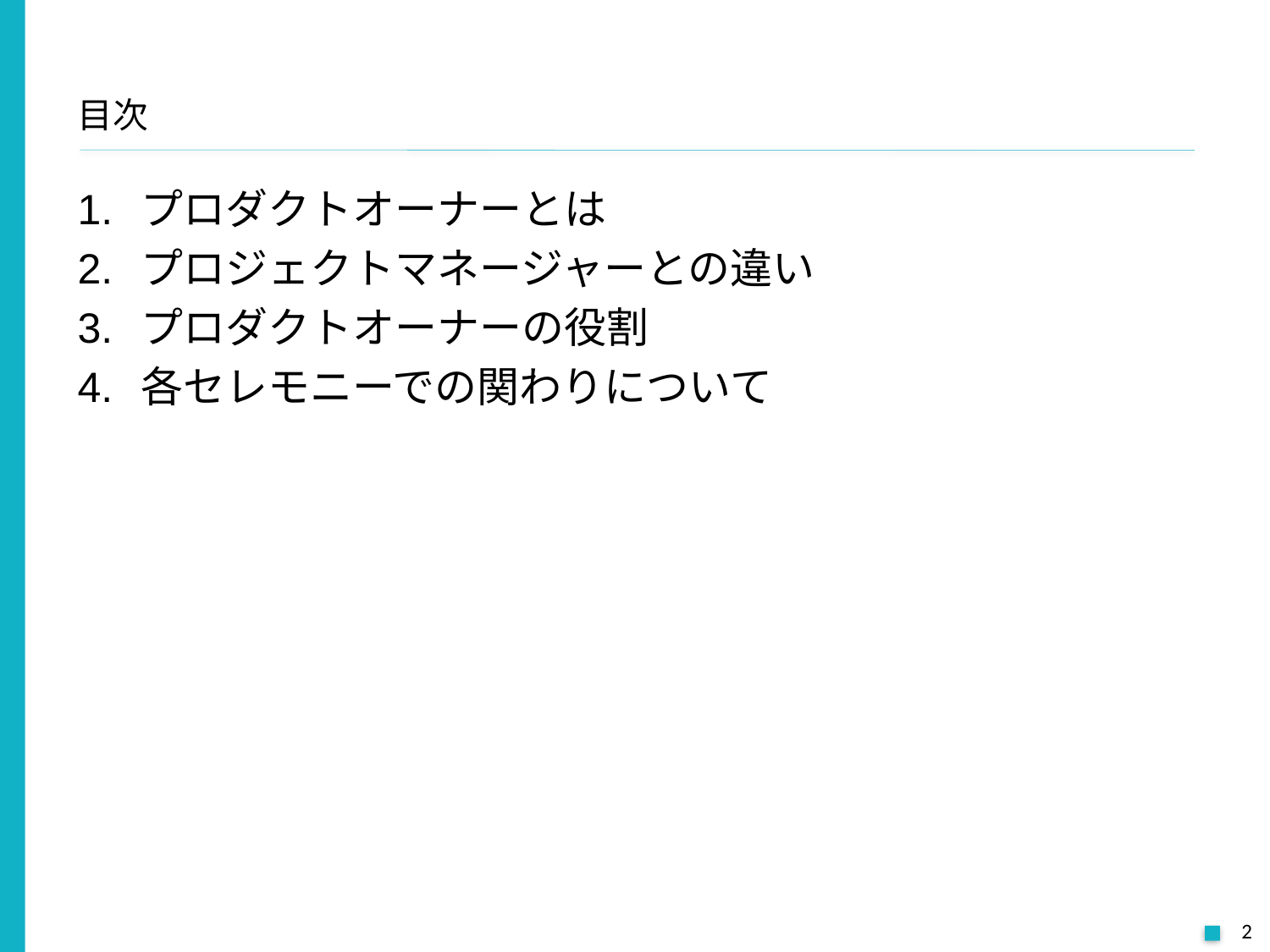

# 目次
プロダクトオーナーとは
プロジェクトマネージャーとの違い
プロダクトオーナーの役割
各セレモニーでの関わりについて
2